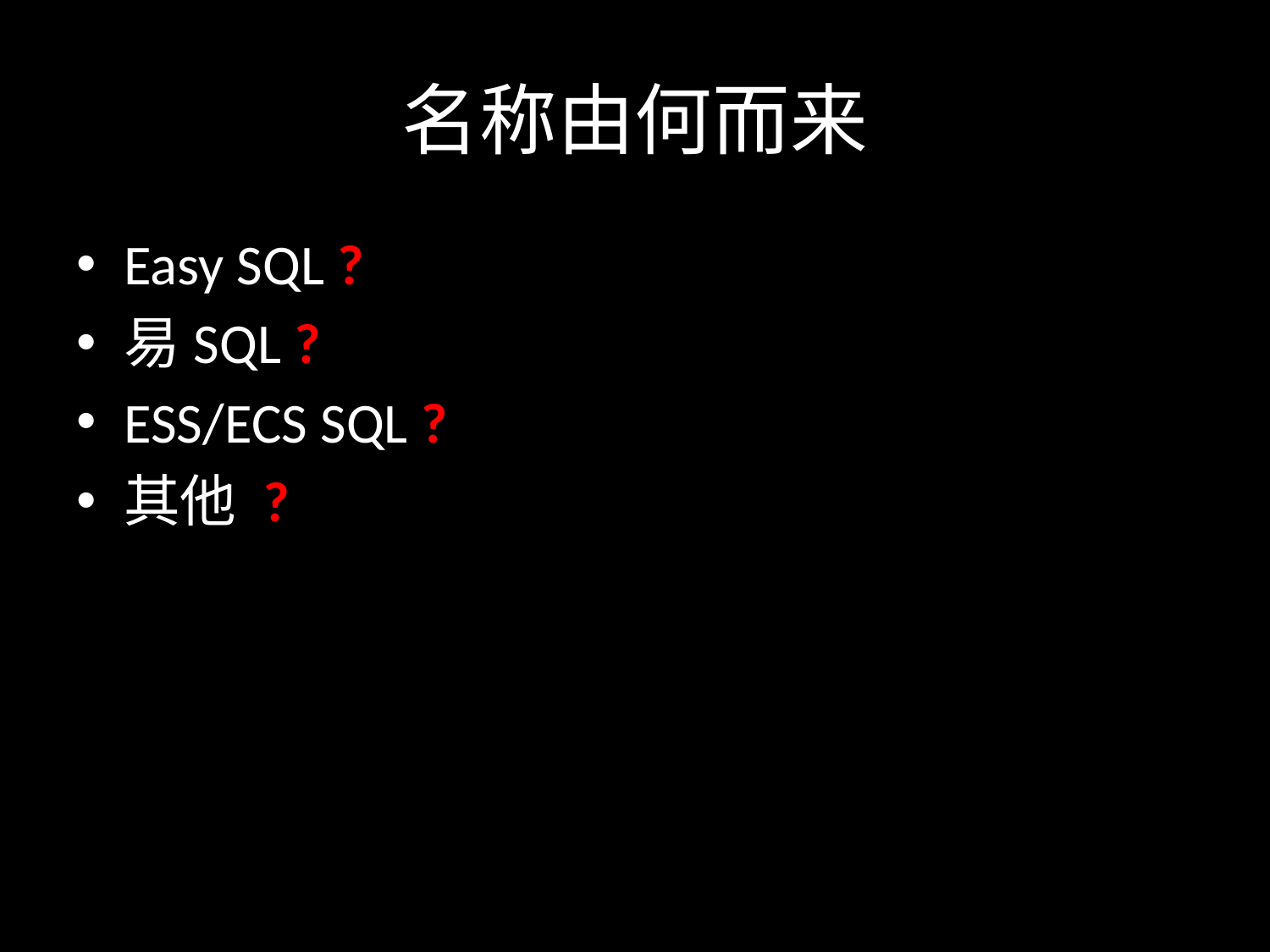

# 名称由何而来
Easy SQL ?
易SQL ?
ESS/ECS SQL ?
其他 ?